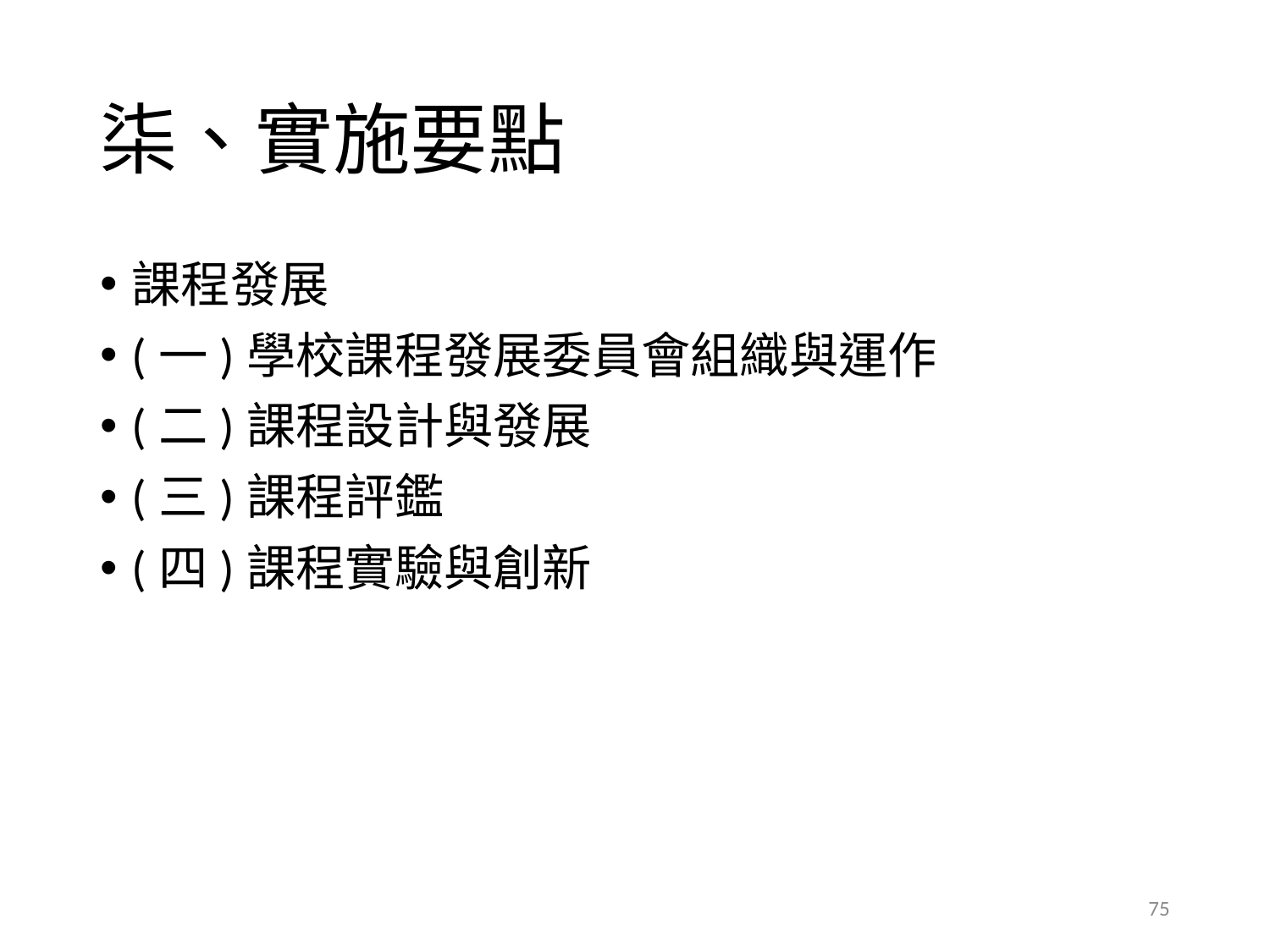

# 柒、實施要點
課程發展
(一)學校課程發展委員會組織與運作
(二)課程設計與發展
(三)課程評鑑
(四)課程實驗與創新
75